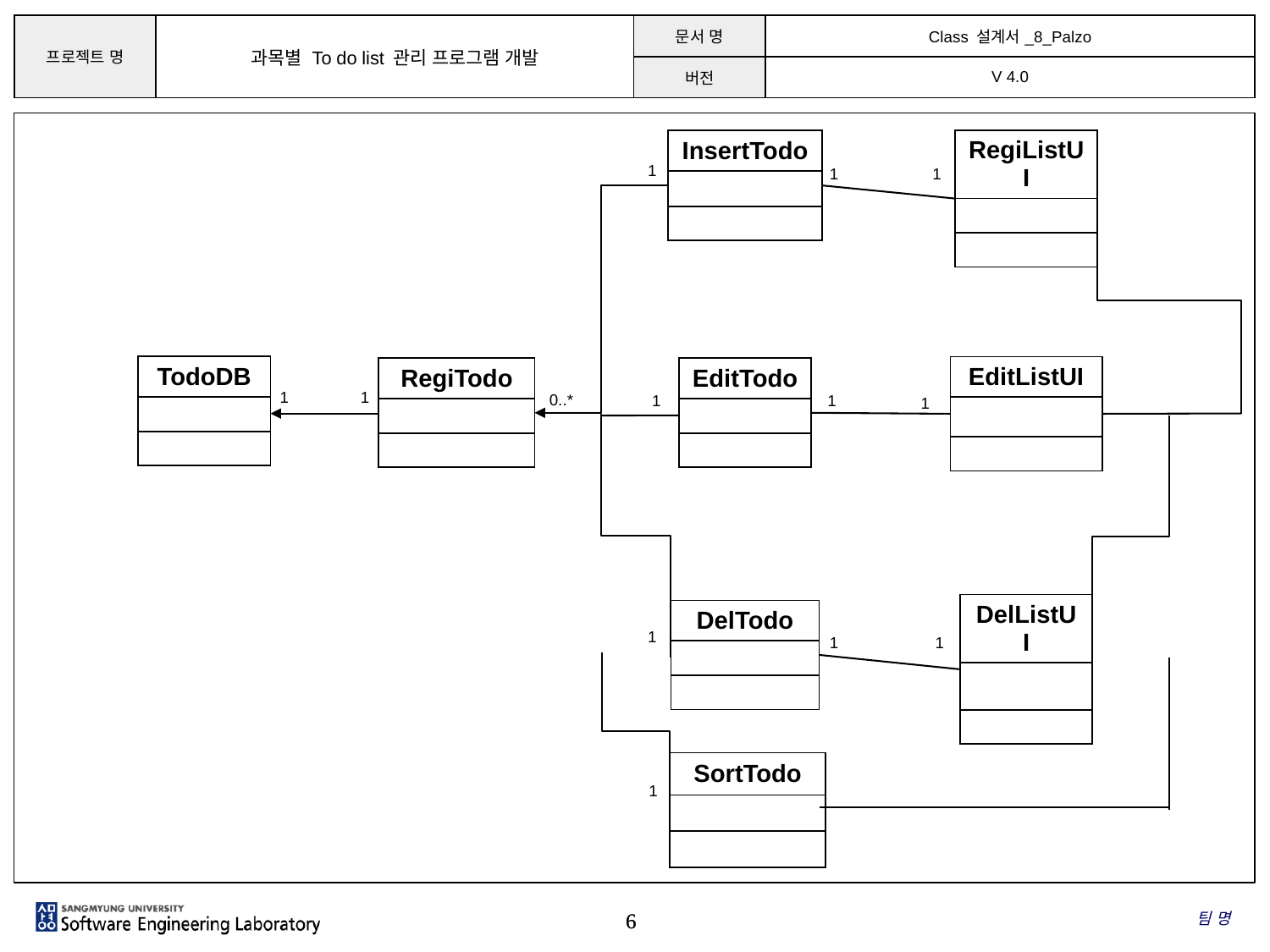

| RegiListUI |
| --- |
|  |
|  |
| InsertTodo |
| --- |
|  |
|  |
1
1
1
| TodoDB |
| --- |
|  |
|  |
| EditListUI |
| --- |
|  |
|  |
| RegiTodo |
| --- |
|  |
|  |
| EditTodo |
| --- |
|  |
|  |
1
1
0..*
1
1
1
| DelListUI |
| --- |
|  |
|  |
| DelTodo |
| --- |
|  |
|  |
1
1
1
| SortTodo |
| --- |
|  |
|  |
1
팀 명